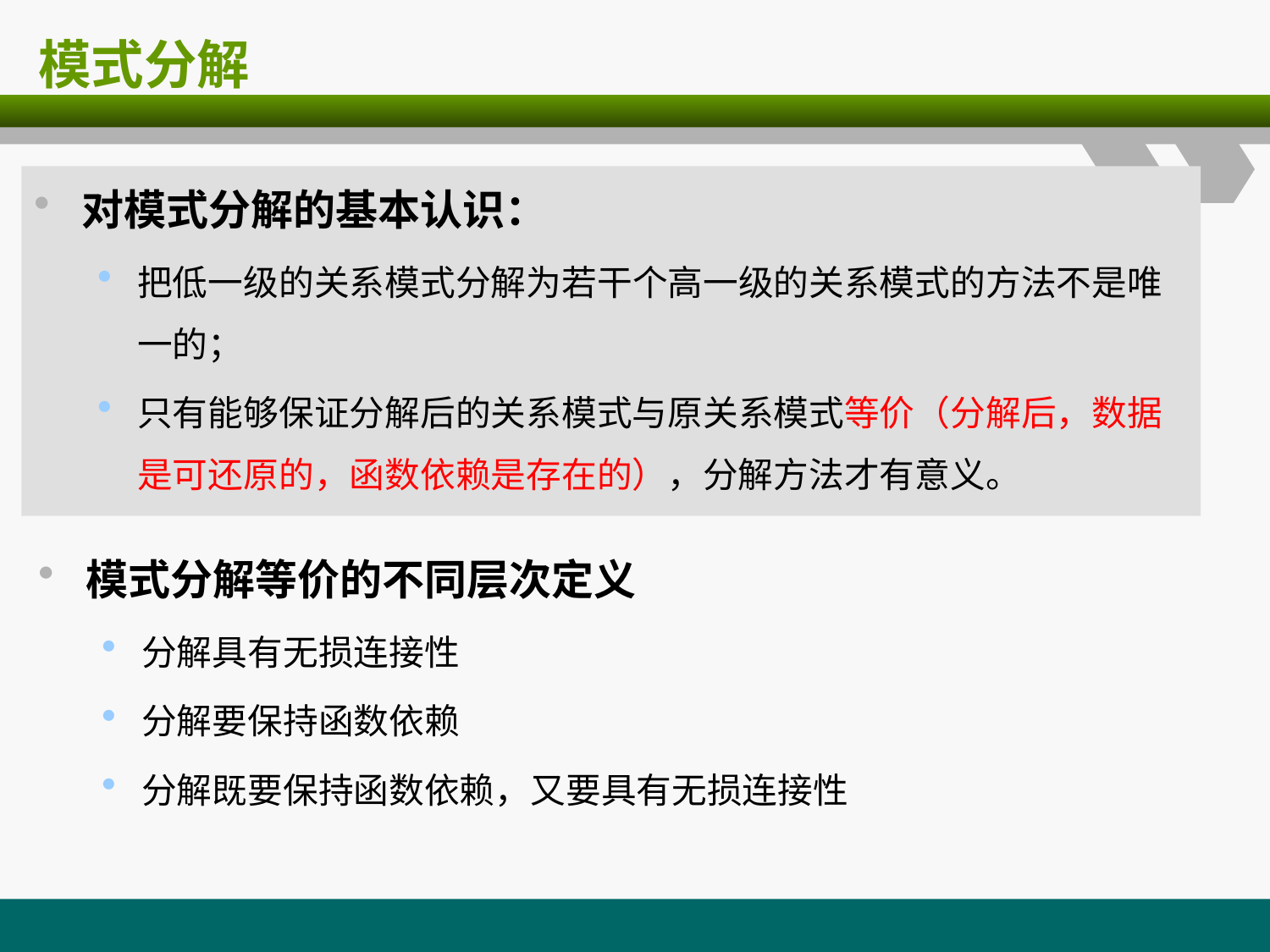

# 模式分解
对模式分解的基本认识：
把低一级的关系模式分解为若干个高一级的关系模式的方法不是唯一的；
只有能够保证分解后的关系模式与原关系模式等价（分解后，数据是可还原的，函数依赖是存在的），分解方法才有意义。
模式分解等价的不同层次定义
分解具有无损连接性
分解要保持函数依赖
分解既要保持函数依赖，又要具有无损连接性